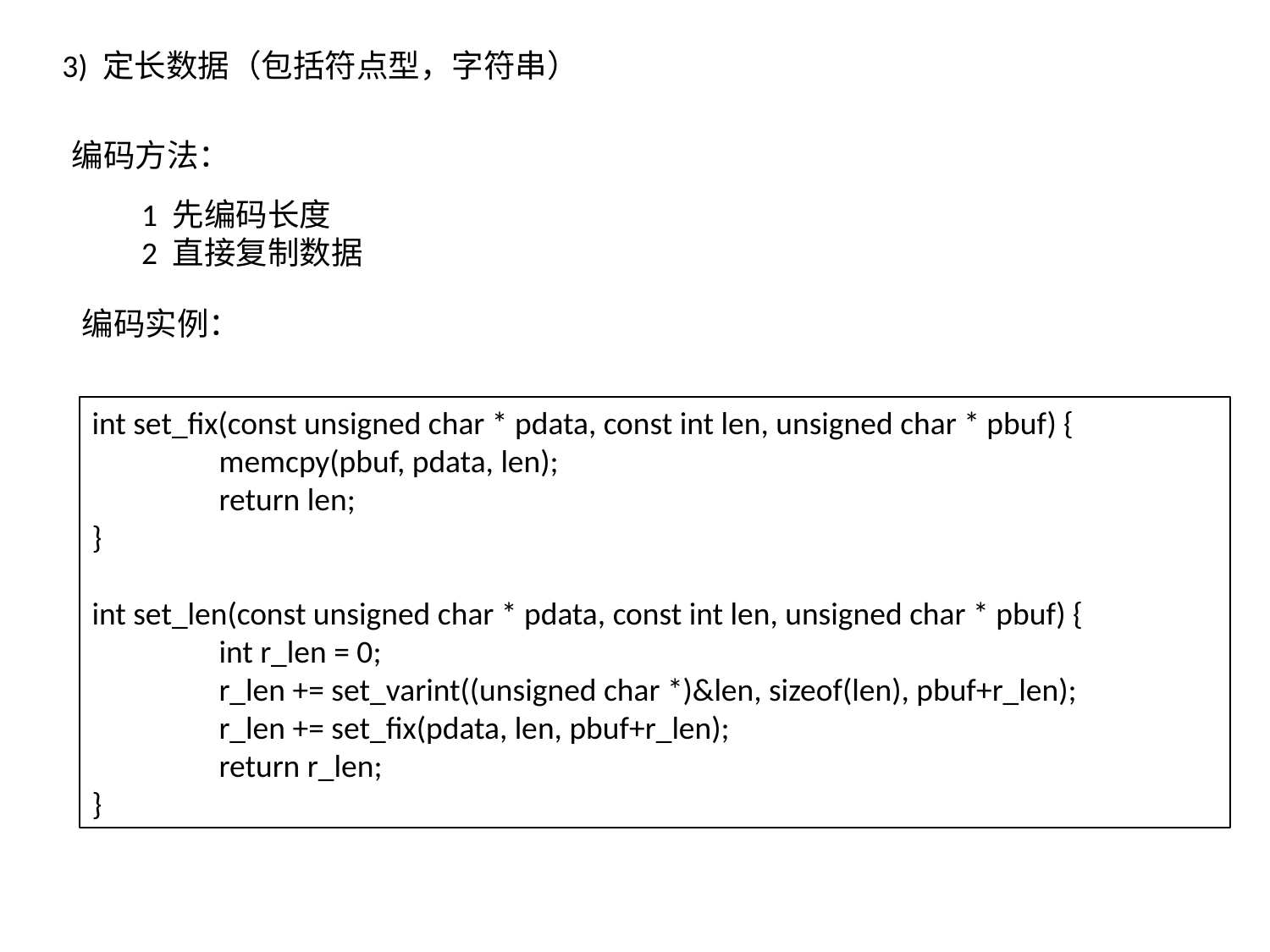

3) 定长数据（包括符点型，字符串）
编码方法：
1 先编码长度
2 直接复制数据
编码实例：
int set_fix(const unsigned char * pdata, const int len, unsigned char * pbuf) {
	memcpy(pbuf, pdata, len);
	return len;
}

int set_len(const unsigned char * pdata, const int len, unsigned char * pbuf) {
	int r_len = 0;
	r_len += set_varint((unsigned char *)&len, sizeof(len), pbuf+r_len);
	r_len += set_fix(pdata, len, pbuf+r_len);
	return r_len;
}